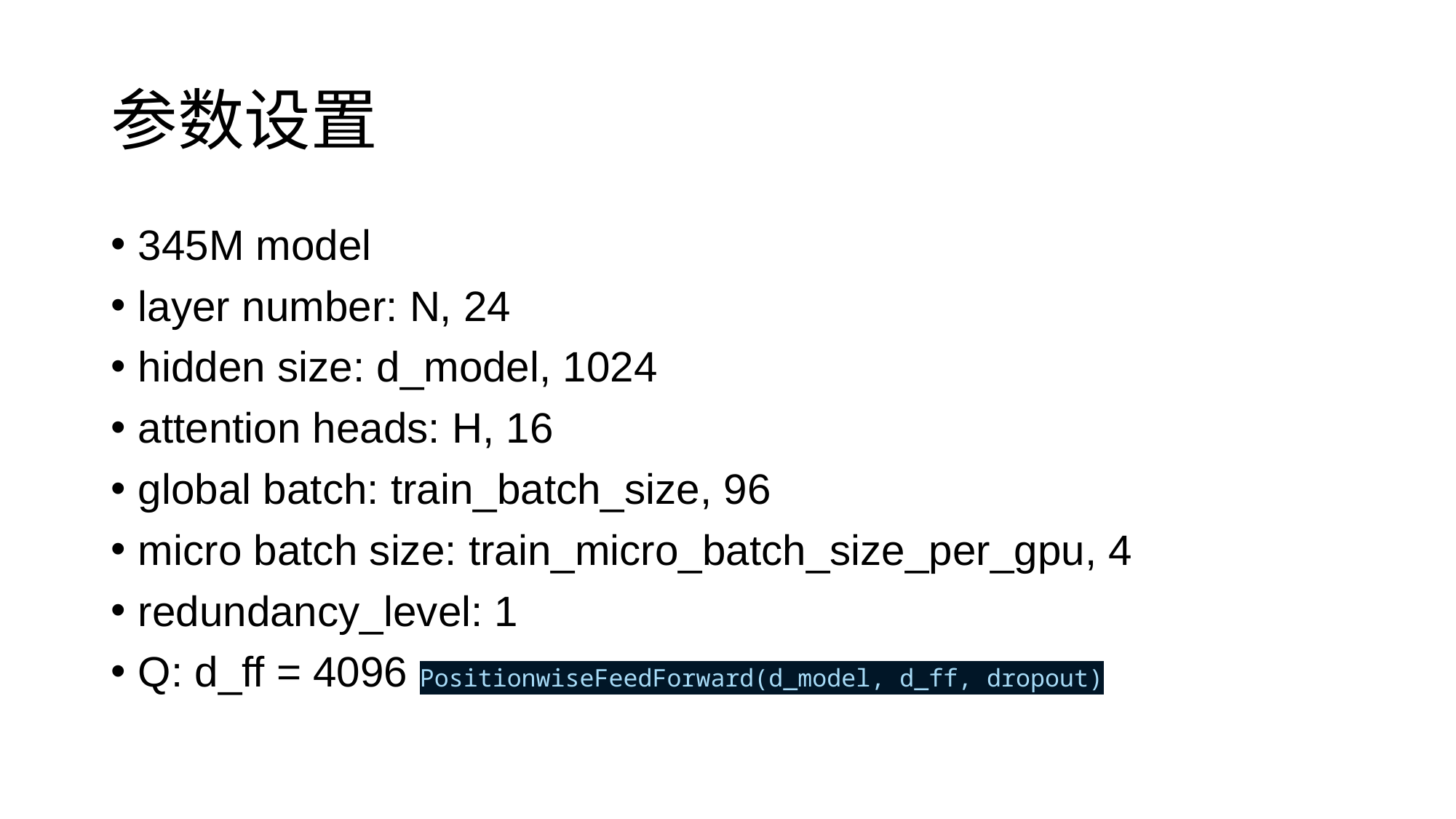

# 参数设置
345M model
layer number: N, 24
hidden size: d_model, 1024
attention heads: H, 16
global batch: train_batch_size, 96
micro batch size: train_micro_batch_size_per_gpu, 4
redundancy_level: 1
Q: d_ff = 4096 PositionwiseFeedForward(d_model, d_ff, dropout)